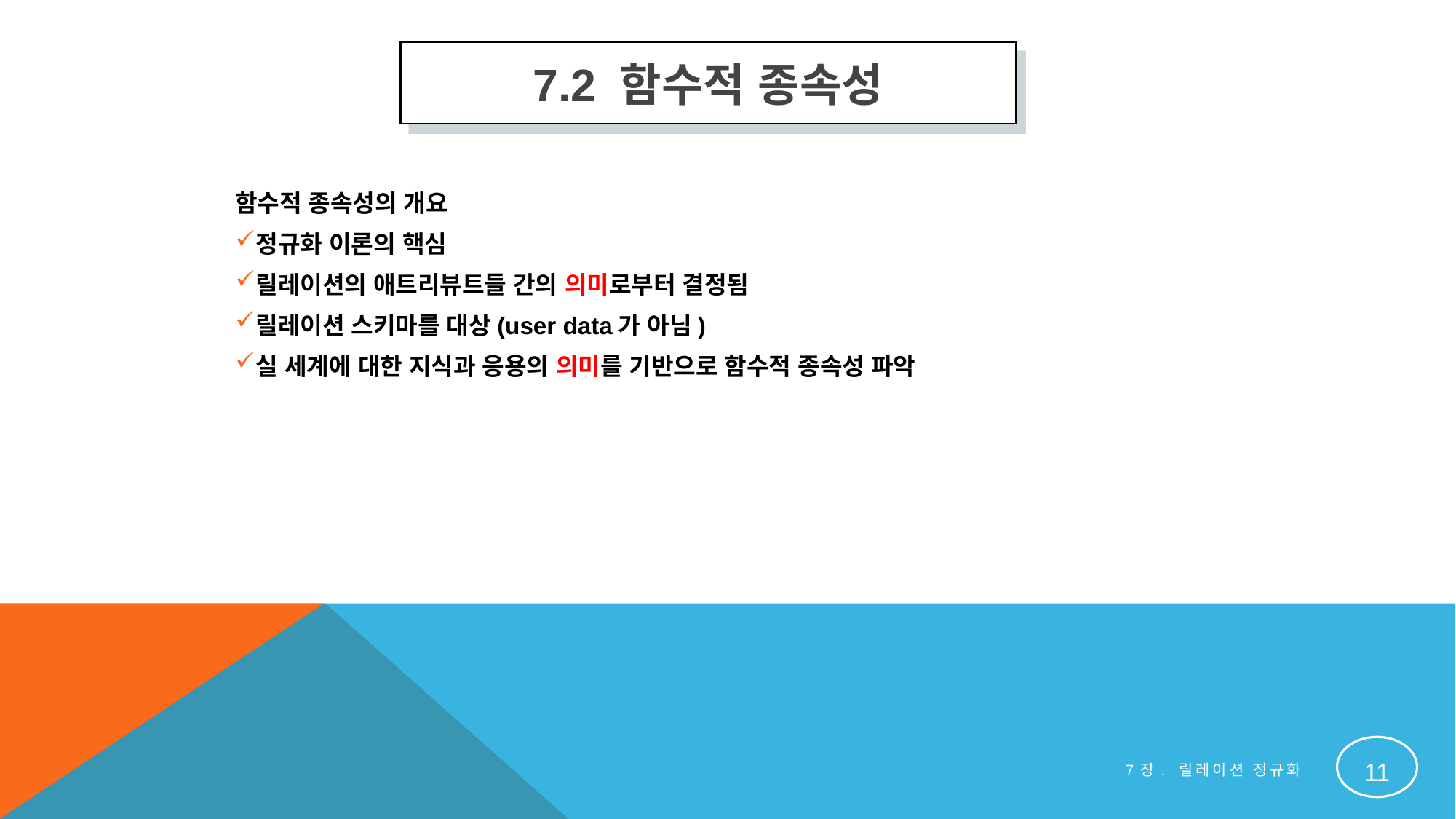

7.2 함수적 종속성
함수적 종속성의 개요
정규화 이론의 핵심
릴레이션의 애트리뷰트들 간의 의미로부터 결정됨
릴레이션 스키마를 대상(user data가 아님)
실 세계에 대한 지식과 응용의 의미를 기반으로 함수적 종속성 파악
11
7장. 릴레이션 정규화